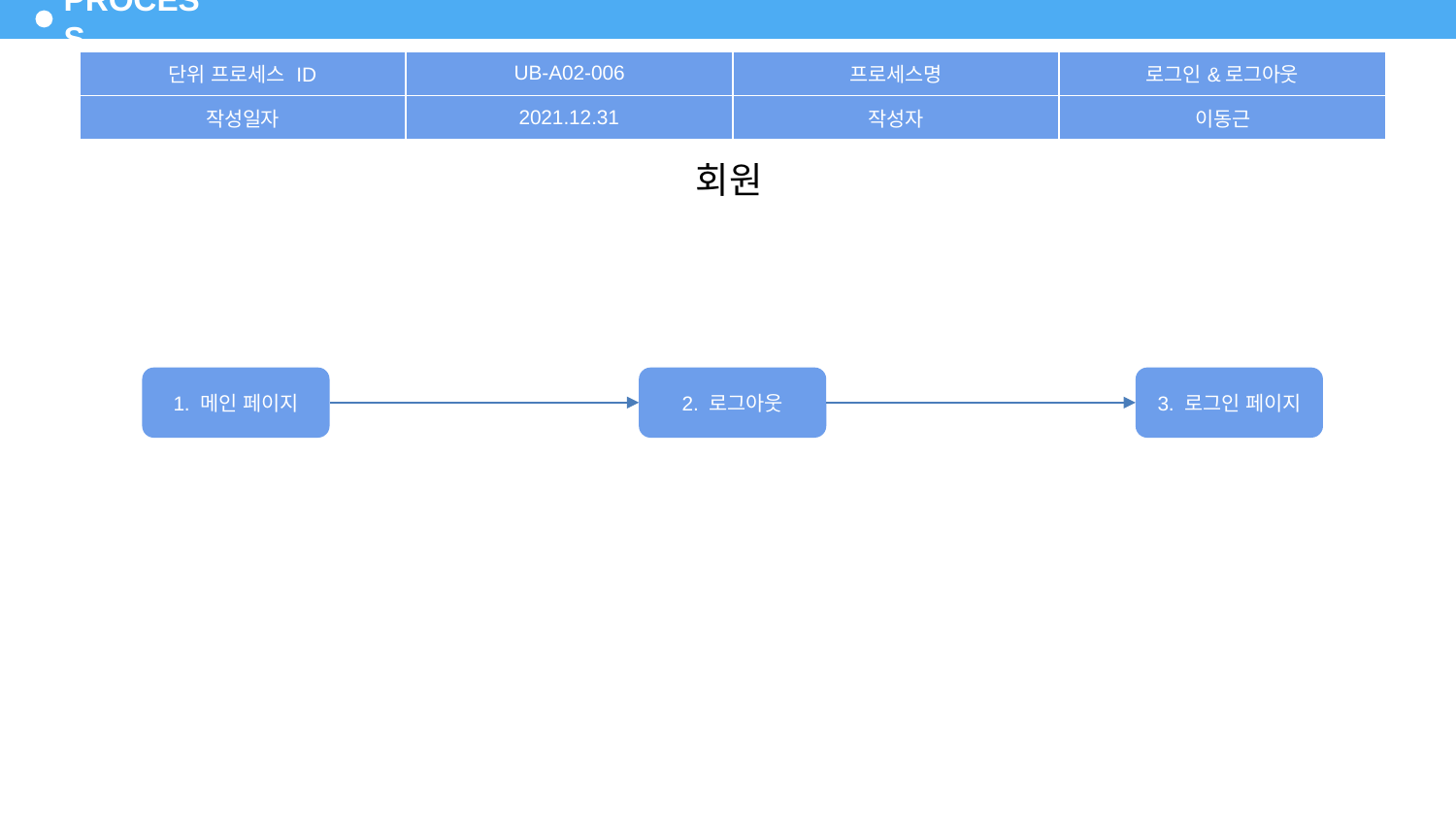

# PROCESS
| 단위 프로세스 ID | UB-A02-006 | 프로세스명 | 로그인&로그아웃 |
| --- | --- | --- | --- |
| 작성일자 | 2021.12.31 | 작성자 | 이동근 |
회원
2. 로그아웃
3. 로그인 페이지
1. 메인 페이지